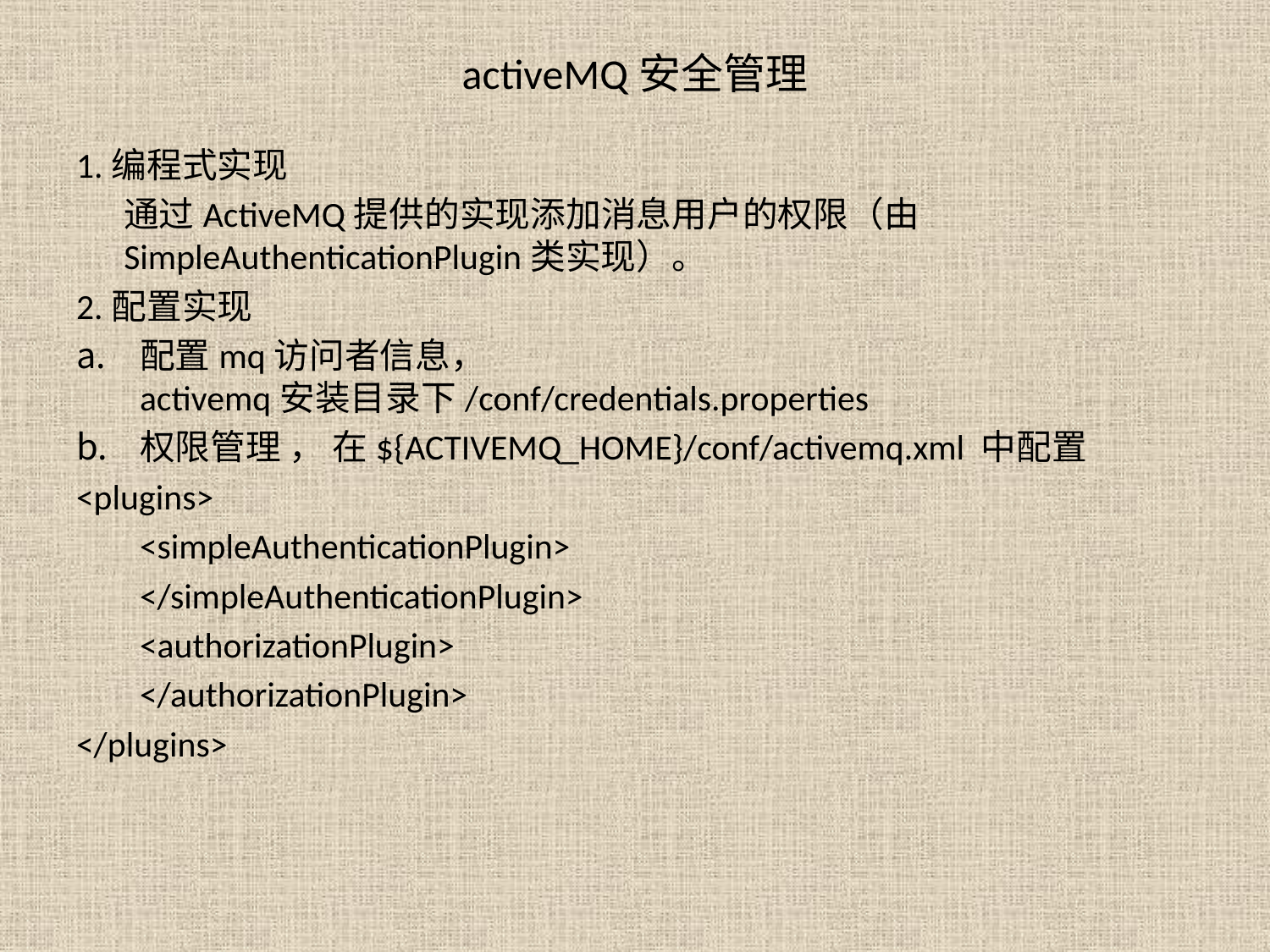

# activeMQ安全管理
1.编程式实现
	通过ActiveMQ提供的实现添加消息用户的权限（由SimpleAuthenticationPlugin类实现）。
2.配置实现
配置mq访问者信息， activemq安装目录下/conf/credentials.properties
权限管理 ， 在${ACTIVEMQ_HOME}/conf/activemq.xml 中配置
<plugins>
	<simpleAuthenticationPlugin>
	</simpleAuthenticationPlugin>
	<authorizationPlugin>
	</authorizationPlugin>
</plugins>